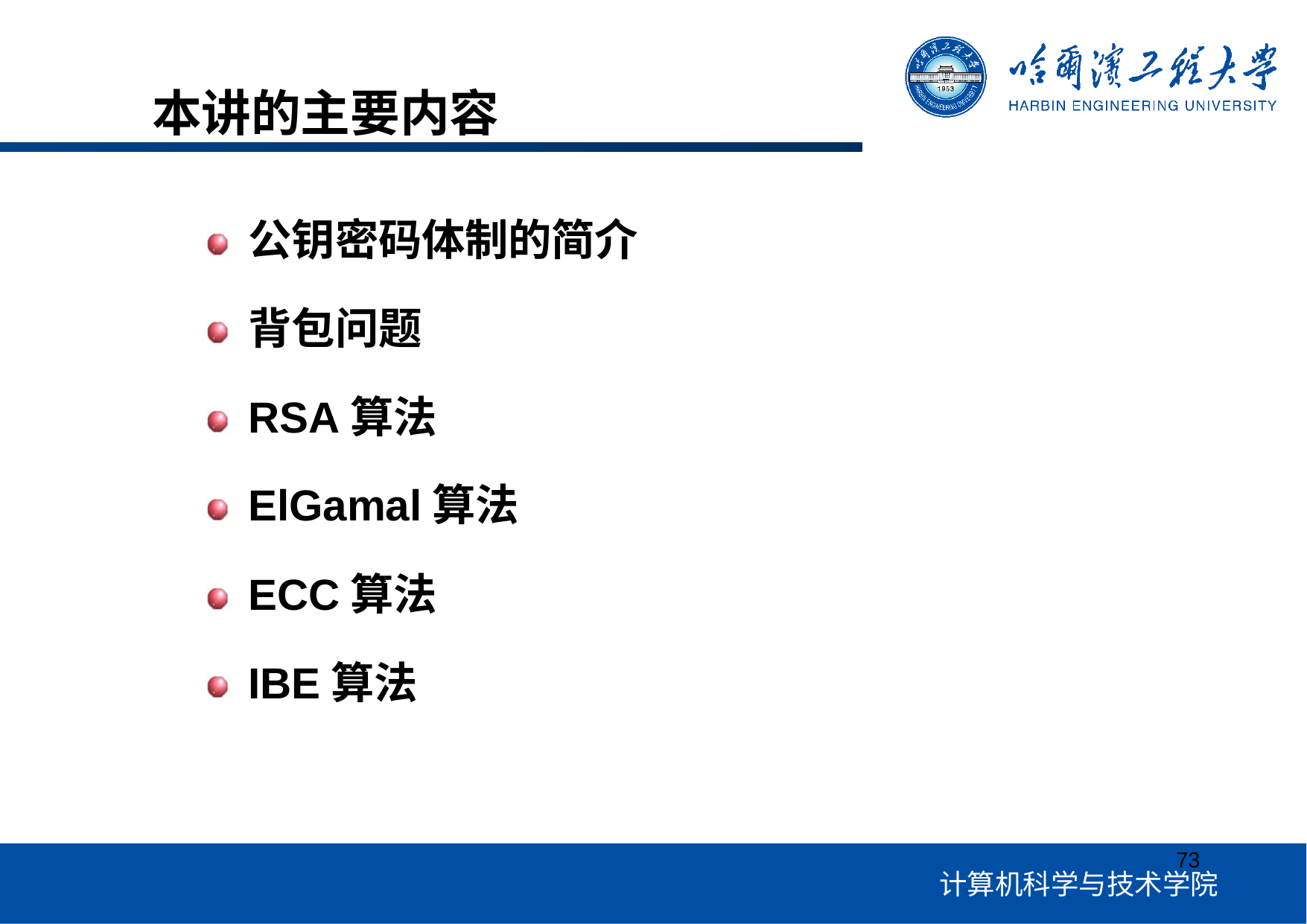

# 本讲的主要内容
公钥密码体制的简介
背包问题
RSA算法
ElGamal算法
ECC算法
IBE算法

73